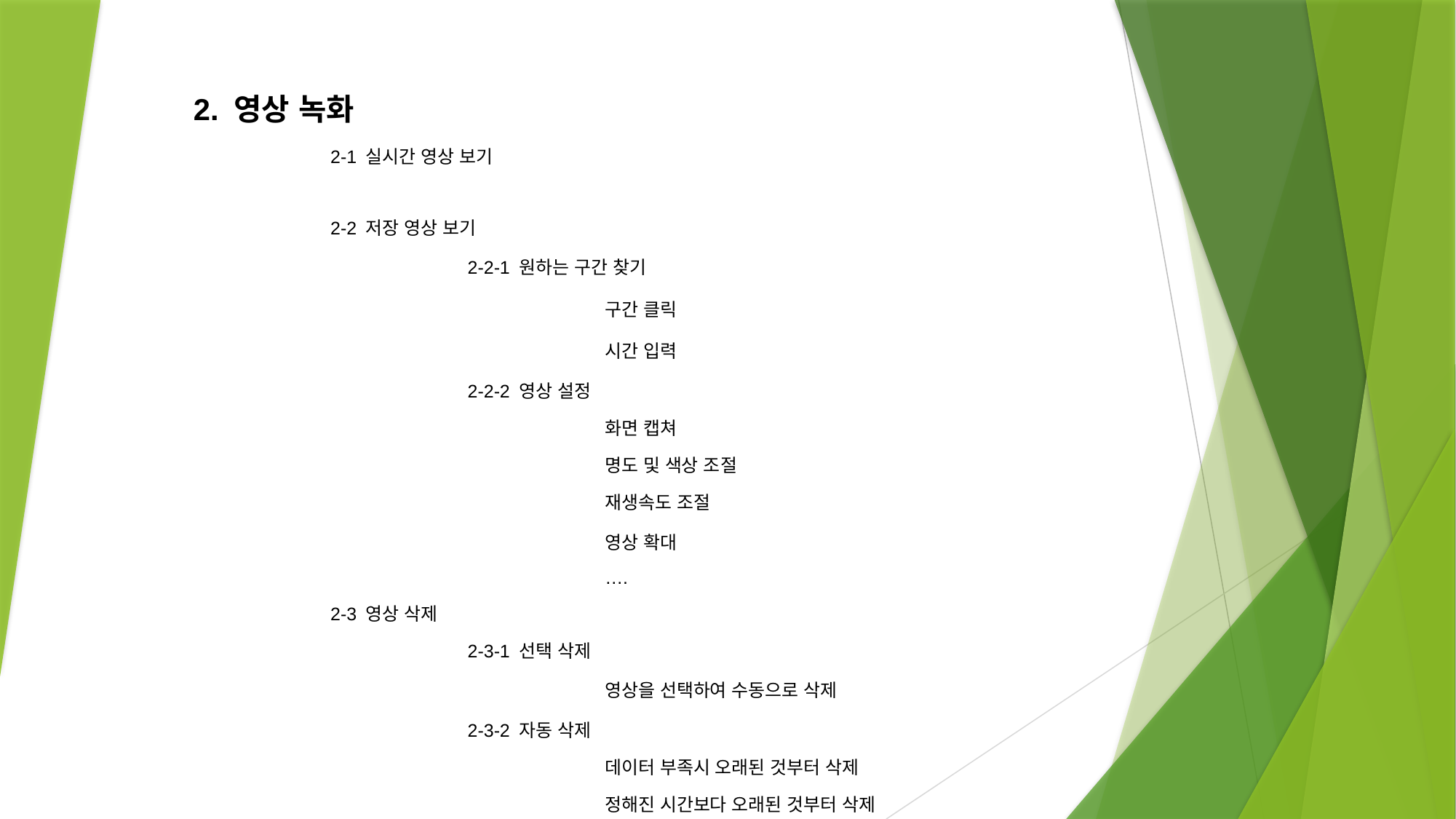

| 2. 영상 녹화 |  |  |  |  |  |  |
| --- | --- | --- | --- | --- | --- | --- |
|  | 2-1 실시간 영상 보기 |  |  |  |  |  |
|  |  |  |  |  |  |  |
|  | 2-2 저장 영상 보기 |  |  |  |  |  |
|  |  | 2-2-1 원하는 구간 찾기 |  |  |  |  |
|  |  |  | 구간 클릭 |  |  |  |
|  |  |  | 시간 입력 |  |  |  |
|  |  | 2-2-2 영상 설정 |  |  |  |  |
|  |  |  | 화면 캡쳐 |  |  |  |
|  |  |  | 명도 및 색상 조절 |  |  |  |
|  |  |  | 재생속도 조절 |  |  |  |
|  |  |  | 영상 확대 |  |  |  |
|  |  |  | …. |  |  |  |
|  | 2-3 영상 삭제 |  |  |  |  |  |
|  |  | 2-3-1 선택 삭제 |  |  |  |  |
|  |  |  | 영상을 선택하여 수동으로 삭제 |  |  |  |
|  |  | 2-3-2 자동 삭제 |  |  |  |  |
|  |  |  | 데이터 부족시 오래된 것부터 삭제 |  |  |  |
|  |  |  | 정해진 시간보다 오래된 것부터 삭제 |  |  |  |